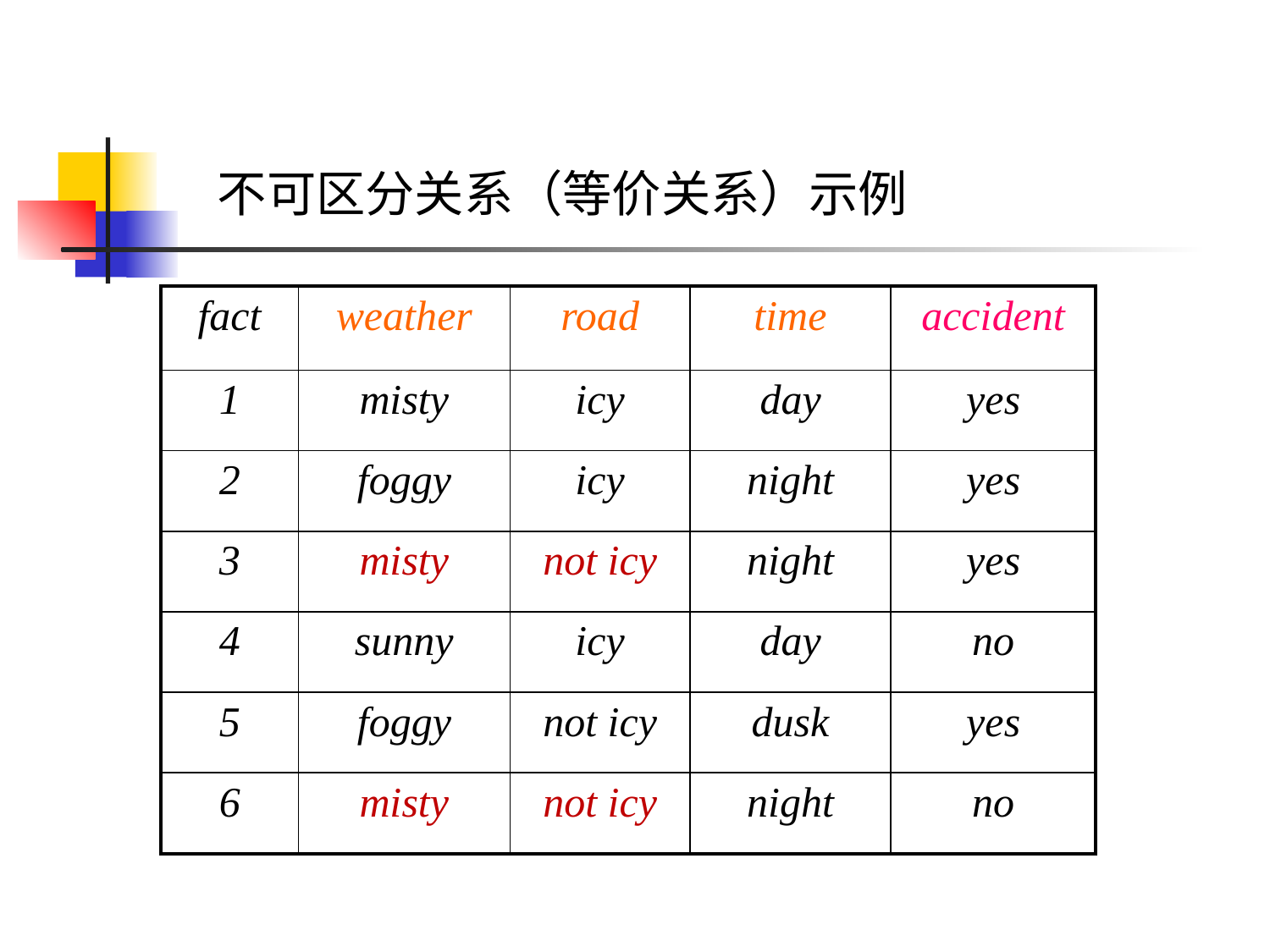

不可区分关系（等价关系）示例
| fact | weather | road | time | accident |
| --- | --- | --- | --- | --- |
| 1 | misty | icy | day | yes |
| 2 | foggy | icy | night | yes |
| 3 | misty | not icy | night | yes |
| 4 | sunny | icy | day | no |
| 5 | foggy | not icy | dusk | yes |
| 6 | misty | not icy | night | no |